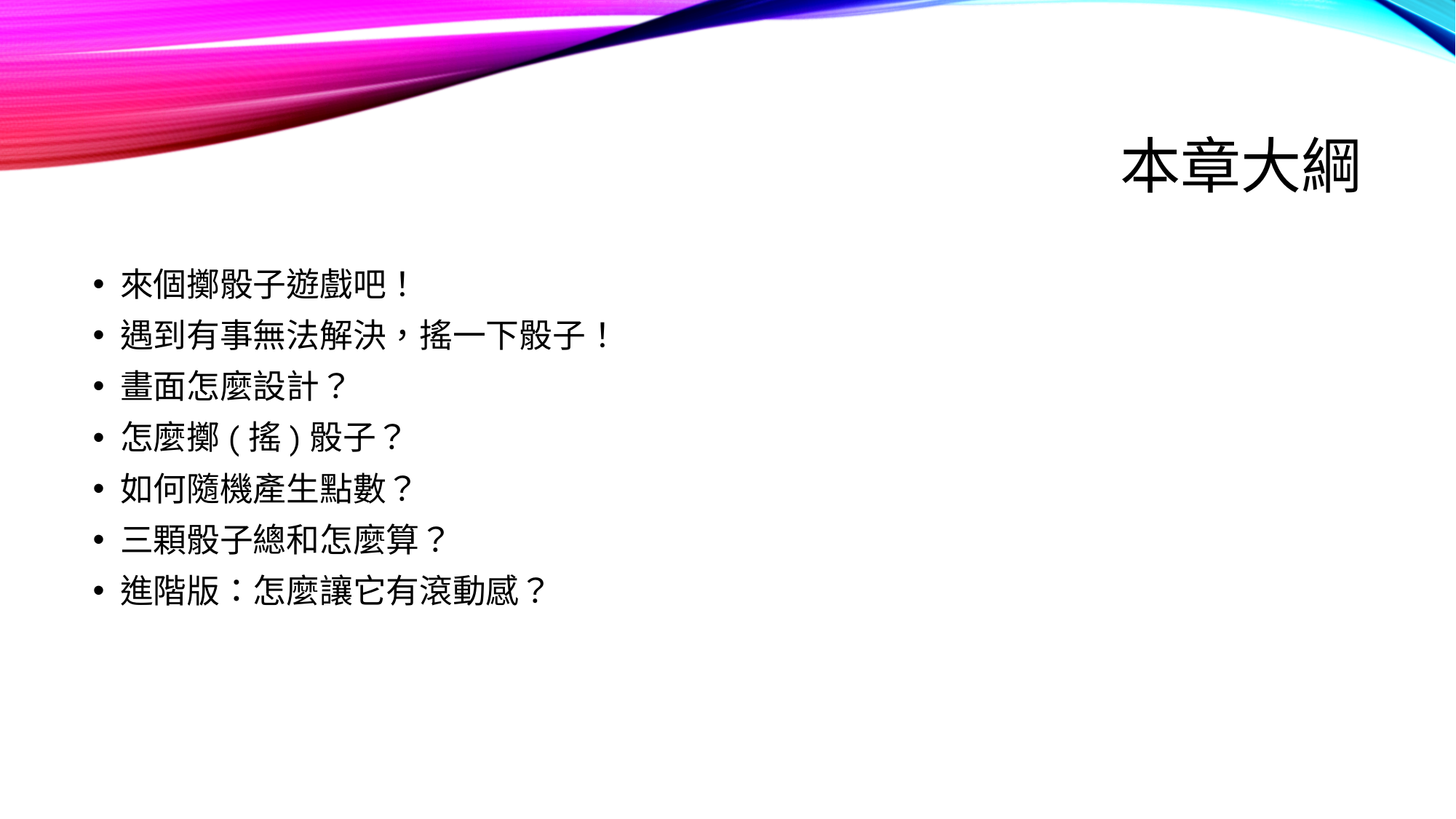

# 本章大綱
來個擲骰子遊戲吧！
遇到有事無法解決，搖一下骰子！
畫面怎麼設計？
怎麼擲(搖)骰子？
如何隨機產生點數？
三顆骰子總和怎麼算？
進階版：怎麼讓它有滾動感？